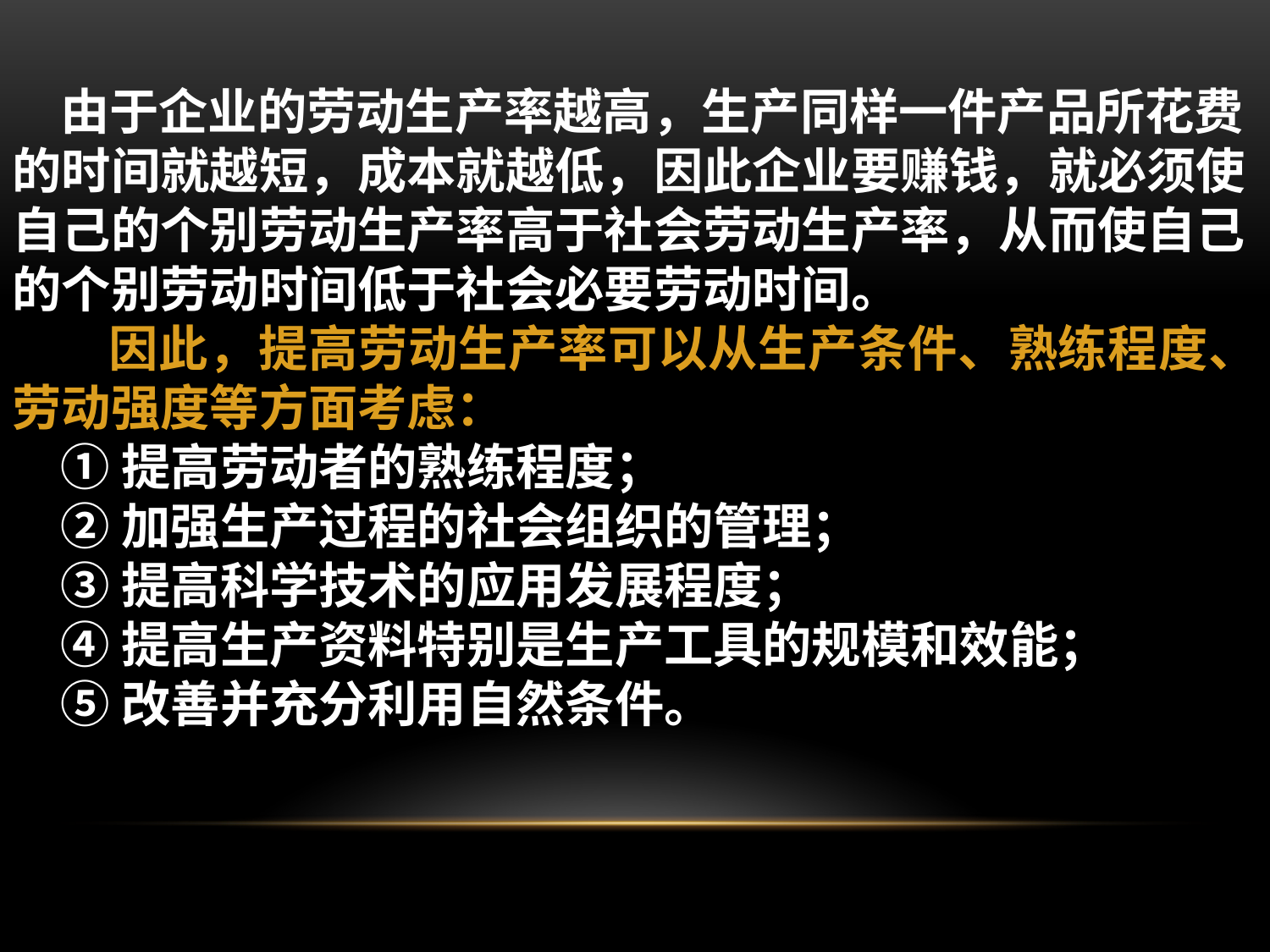

由于企业的劳动生产率越高，生产同样一件产品所花费的时间就越短，成本就越低，因此企业要赚钱，就必须使自己的个别劳动生产率高于社会劳动生产率，从而使自己的个别劳动时间低于社会必要劳动时间。
   因此，提高劳动生产率可以从生产条件、熟练程度、劳动强度等方面考虑：
①提高劳动者的熟练程度；
②加强生产过程的社会组织的管理；
③提高科学技术的应用发展程度；
④提高生产资料特别是生产工具的规模和效能；
⑤改善并充分利用自然条件。